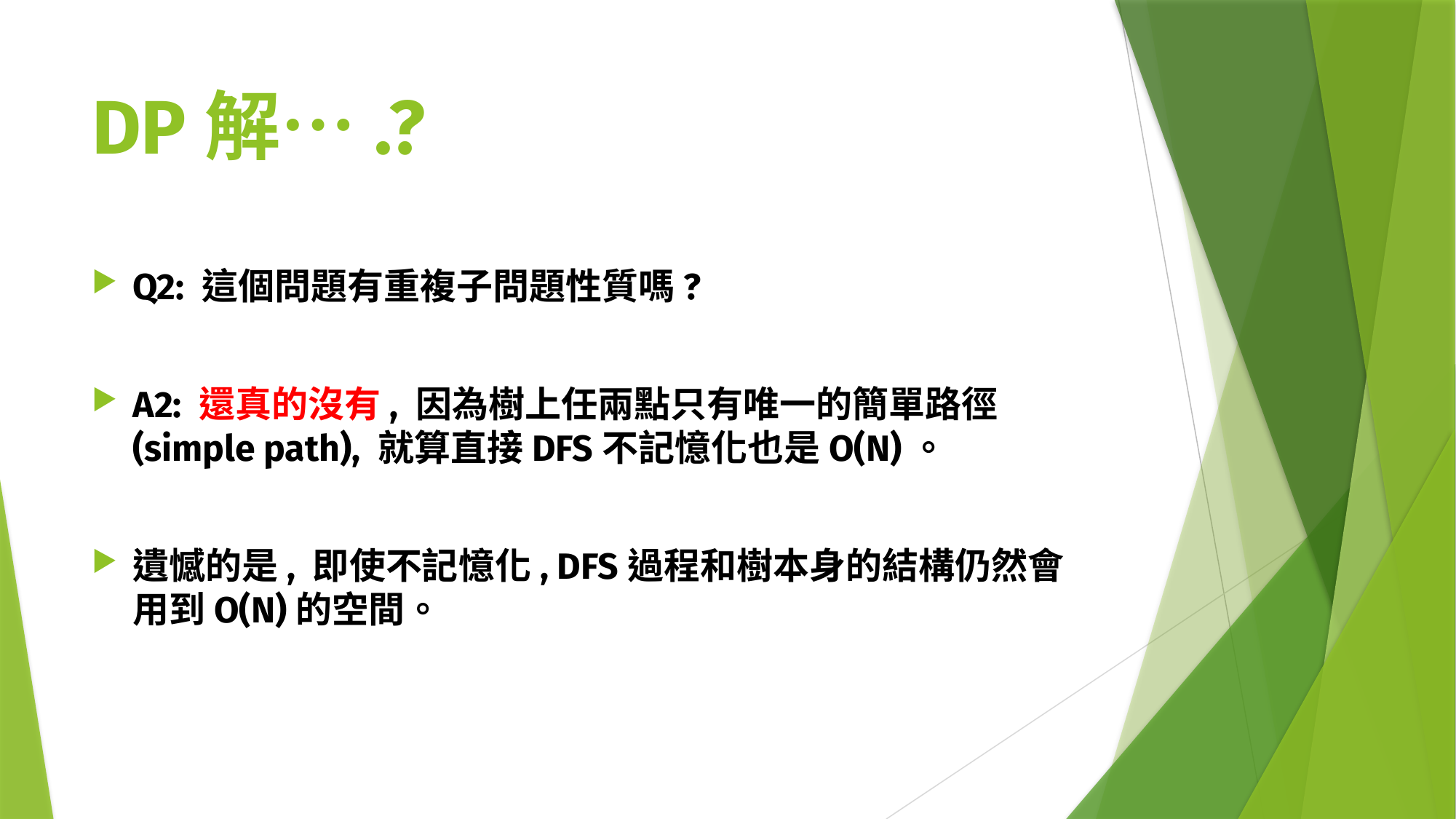

# DP解….?
Q2: 這個問題有重複子問題性質嗎?

A2: 還真的沒有, 因為樹上任兩點只有唯一的簡單路徑(simple path), 就算直接DFS不記憶化也是O(N)。

遺憾的是, 即使不記憶化, DFS過程和樹本身的結構仍然會用到O(N)的空間。